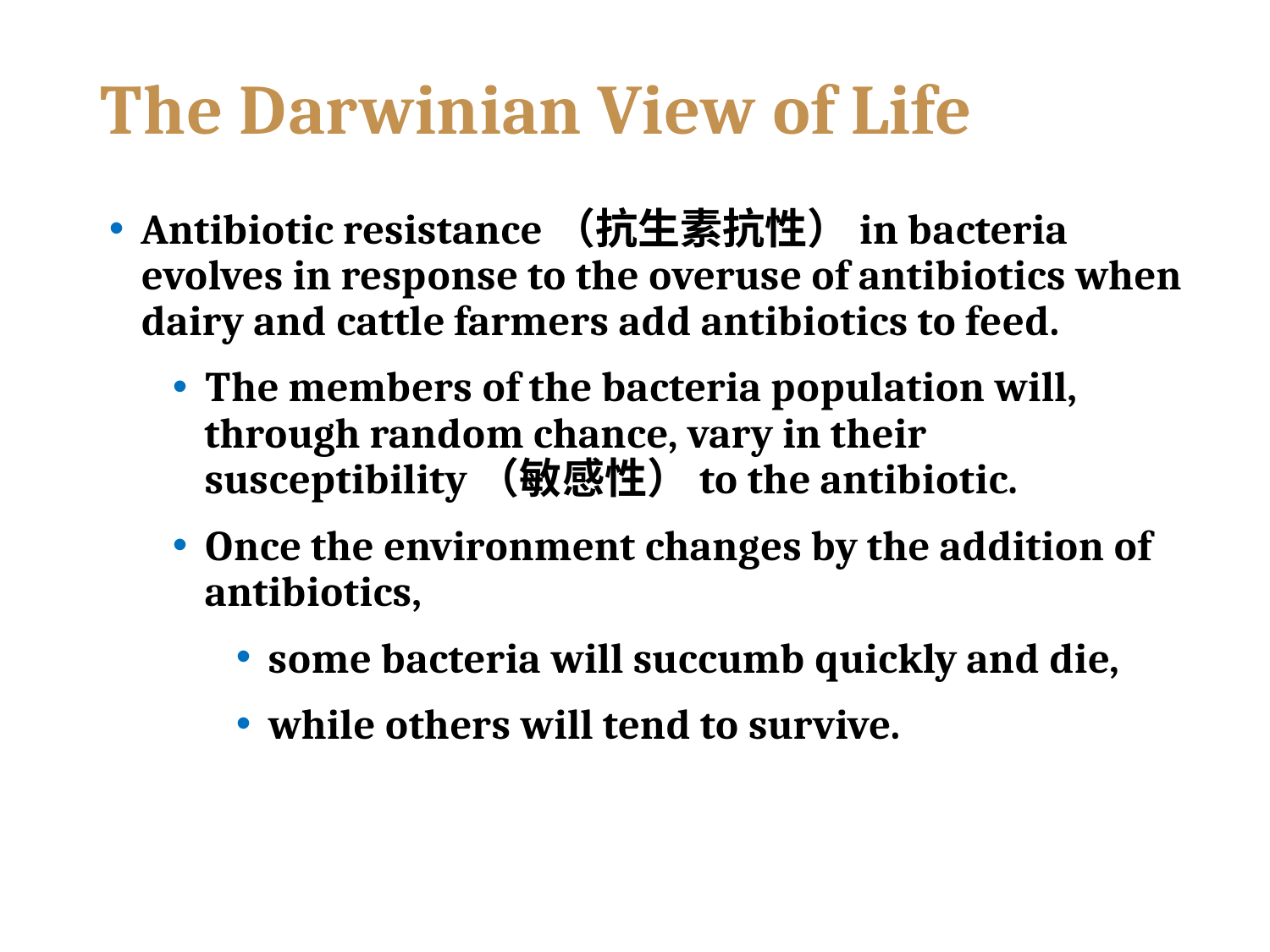

# The Darwinian View of Life
Antibiotic resistance（抗生素抗性）in bacteria evolves in response to the overuse of antibiotics when dairy and cattle farmers add antibiotics to feed.
The members of the bacteria population will, through random chance, vary in their susceptibility（敏感性）to the antibiotic.
Once the environment changes by the addition of antibiotics,
some bacteria will succumb quickly and die,
while others will tend to survive.